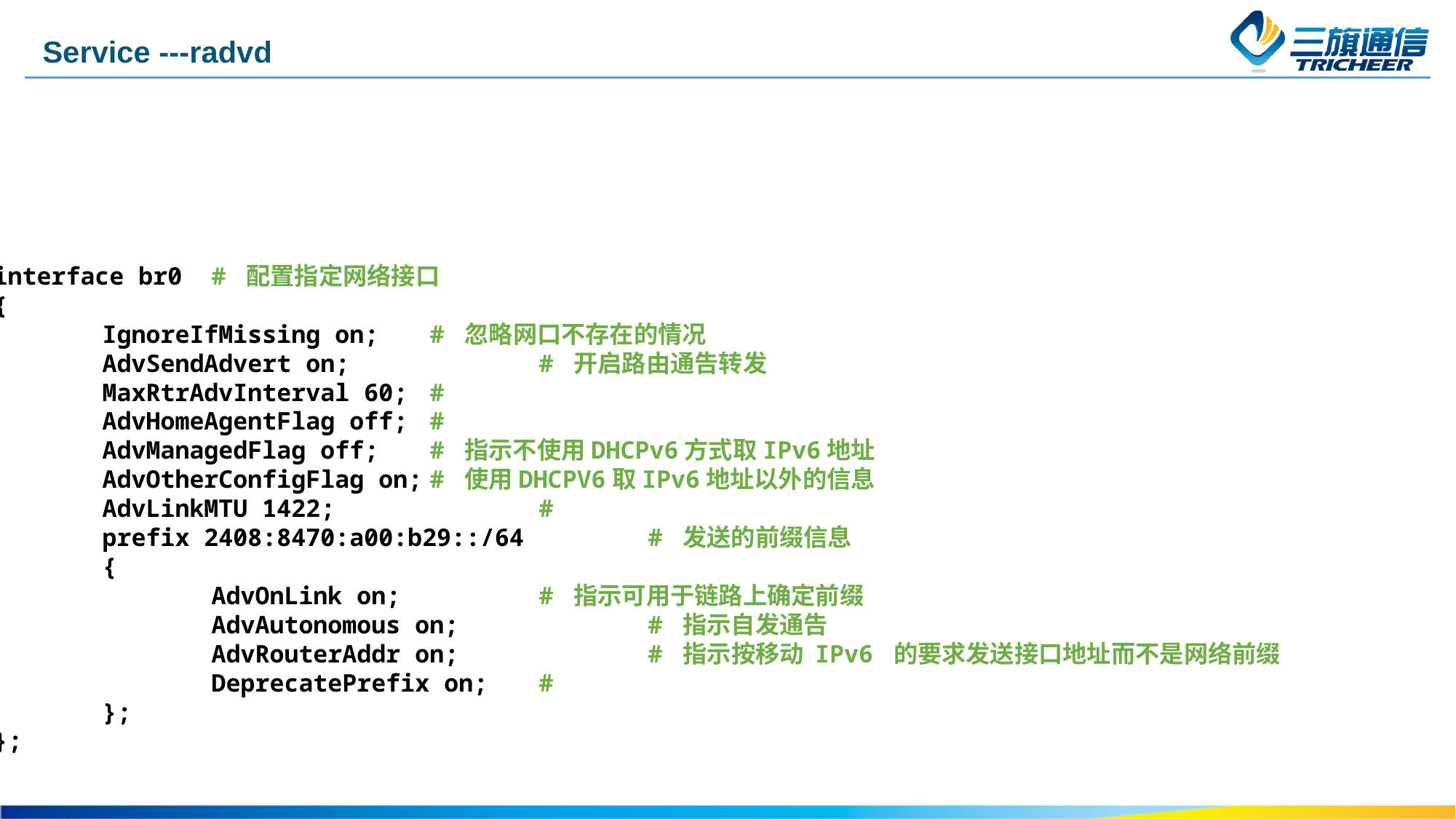

Service ---radvd
interface br0	# 配置指定网络接口
{
	IgnoreIfMissing on;	# 忽略网口不存在的情况
	AdvSendAdvert on;		# 开启路由通告转发
	MaxRtrAdvInterval 60;	#
	AdvHomeAgentFlag off;	#
	AdvManagedFlag off;	# 指示不使用DHCPv6方式取IPv6地址
	AdvOtherConfigFlag on;	# 使用DHCPV6取IPv6地址以外的信息
 	AdvLinkMTU 1422;		#
	prefix 2408:8470:a00:b29::/64 	# 发送的前缀信息
 	{
		AdvOnLink on;		# 指示可用于链路上确定前缀
		AdvAutonomous on;		# 指示自发通告
		AdvRouterAddr on;		# 指示按移动 IPv6 的要求发送接口地址而不是网络前缀
		DeprecatePrefix on;	#
 	};
};